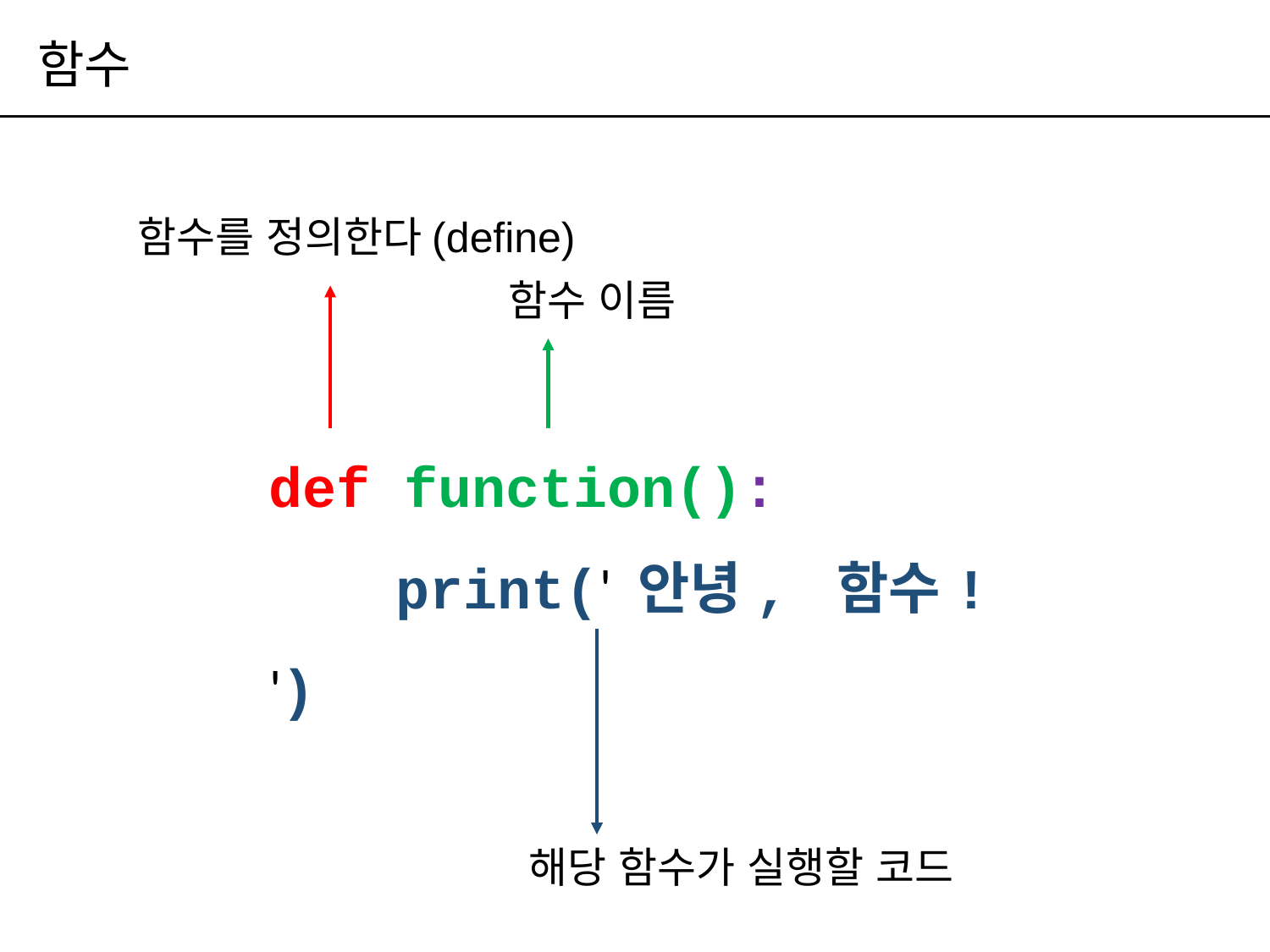

# 함수
함수를 정의한다(define)
함수 이름
def function():
	print(' 안녕, 함수! ')
해당 함수가 실행할 코드